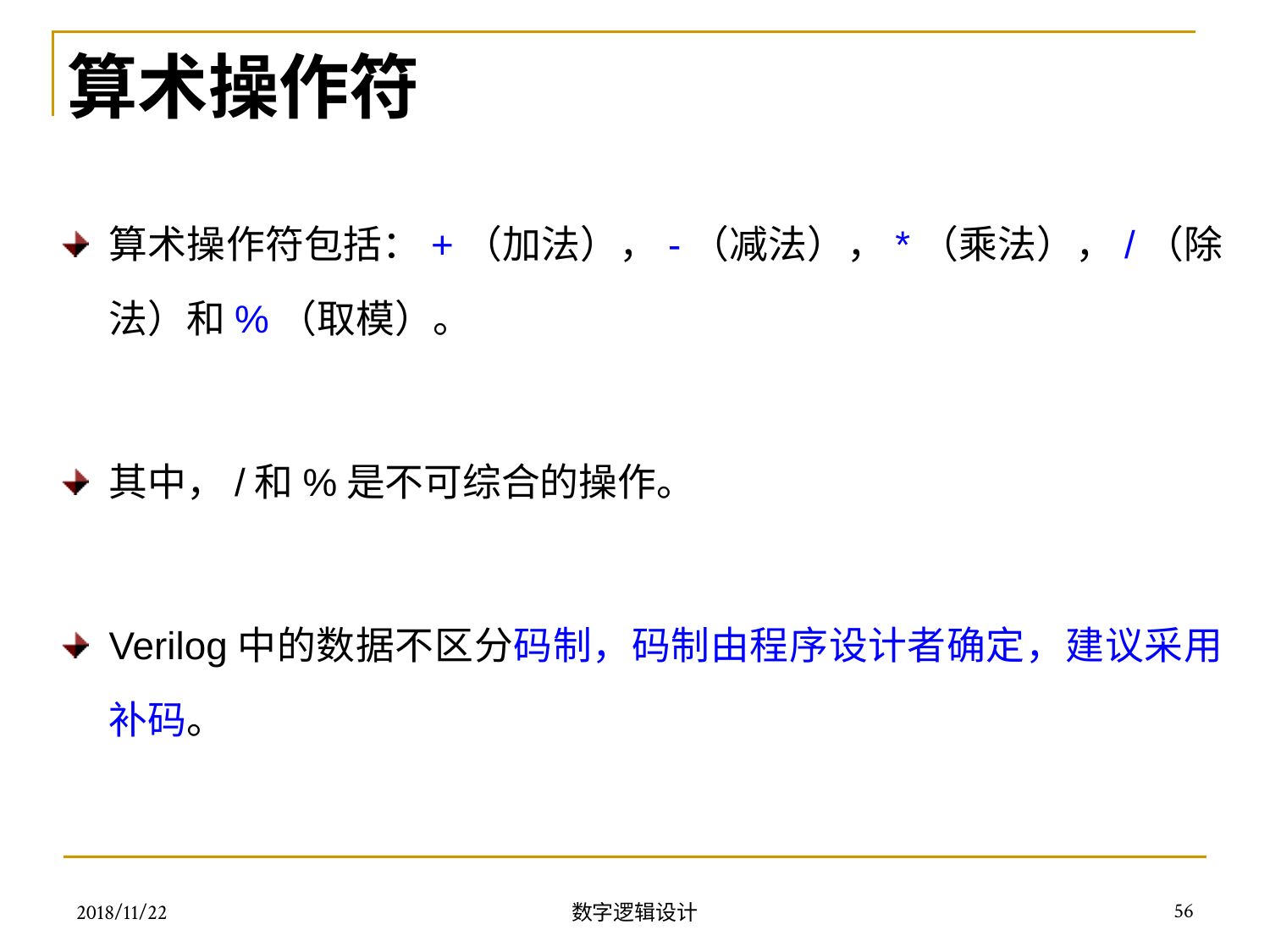

算术操作符
算术操作符包括：+（加法），-（减法），*（乘法），/（除法）和%（取模）。

其中，/和%是不可综合的操作。

Verilog中的数据不区分码制，码制由程序设计者确定，建议采用补码。
2018/11/22
56
数字逻辑设计